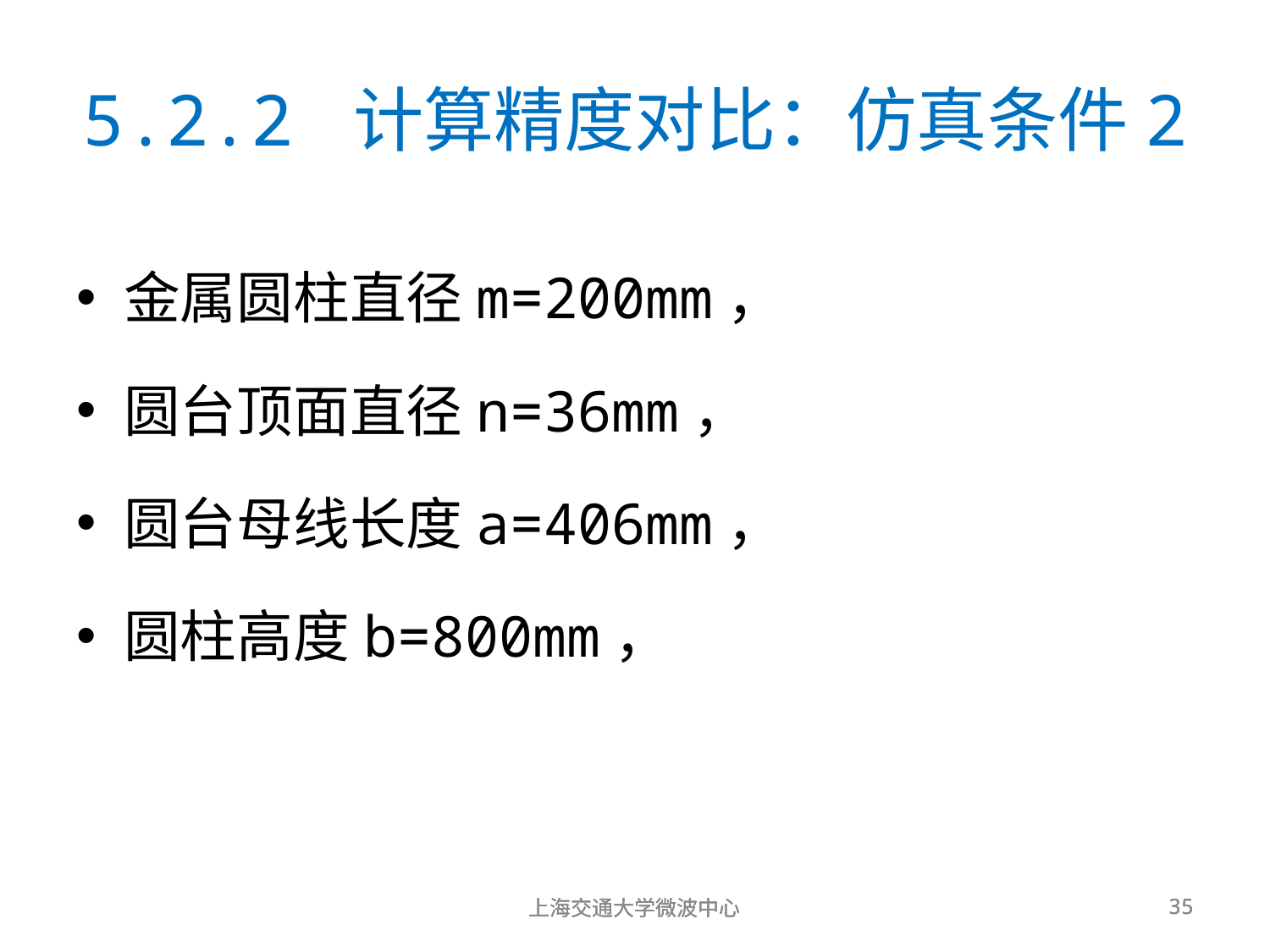

5.2.2 计算精度对比：仿真条件2
金属圆柱直径m=200mm，
圆台顶面直径n=36mm，
圆台母线长度a=406mm，
圆柱高度b=800mm，

上海交通大学微波中心
上海交通大学微波中心
上海交通大学微波中心
35
35
35